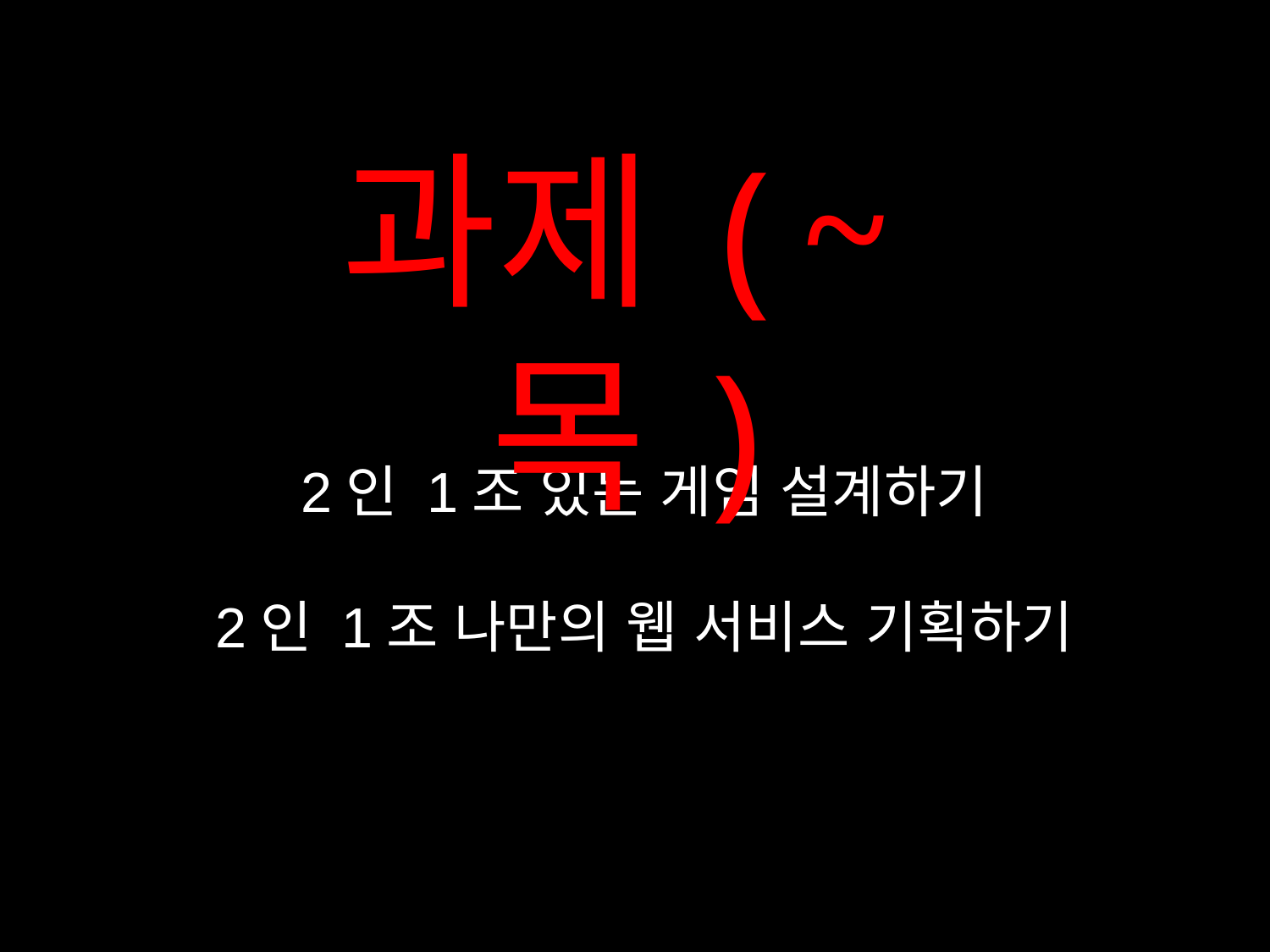

과제(~목)
2인 1조 있는 게임 설계하기

2인 1조 나만의 웹 서비스 기획하기